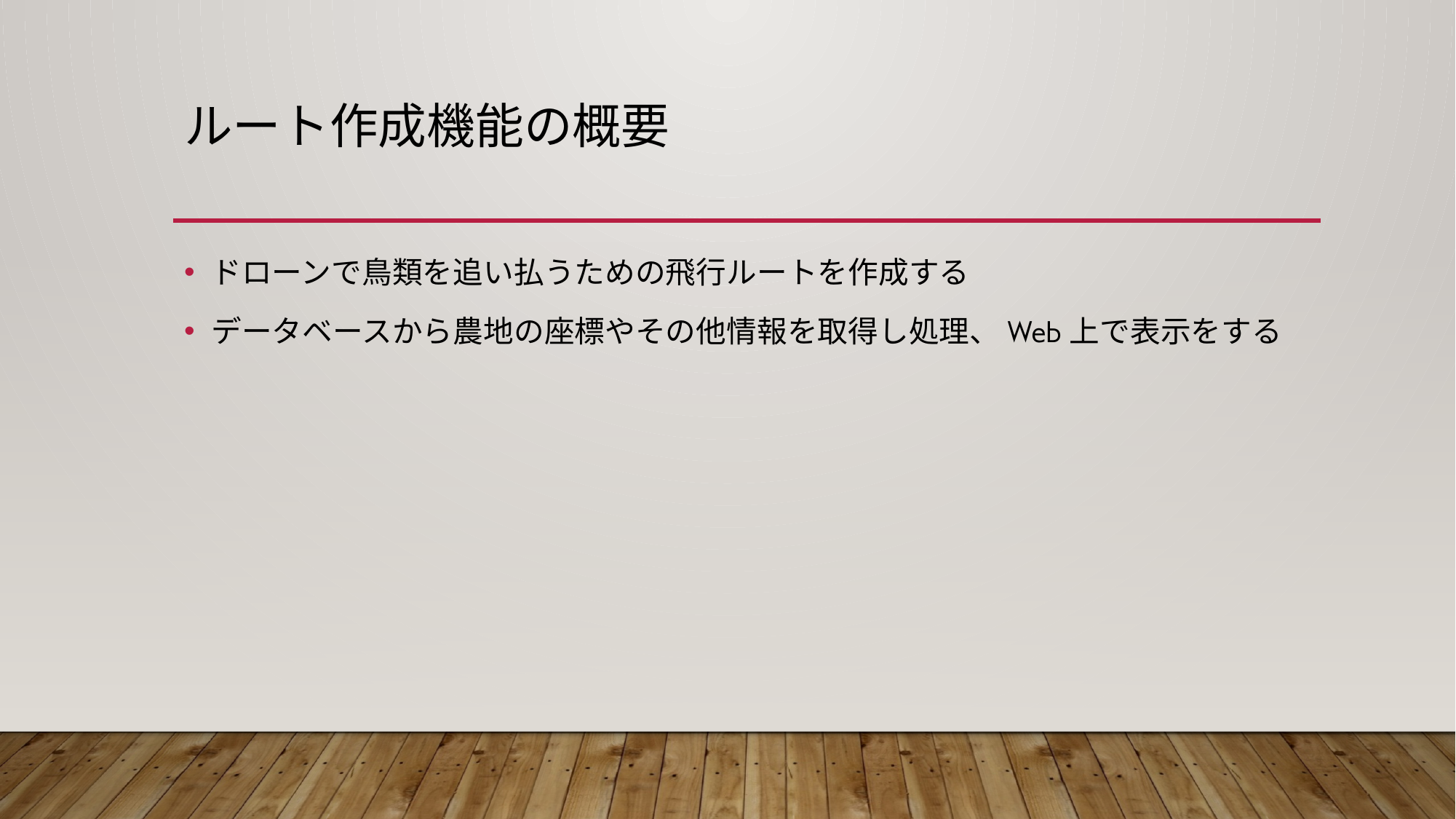

# ルート作成機能の概要
ドローンで鳥類を追い払うための飛行ルートを作成する
データベースから農地の座標やその他情報を取得し処理、Web上で表示をする